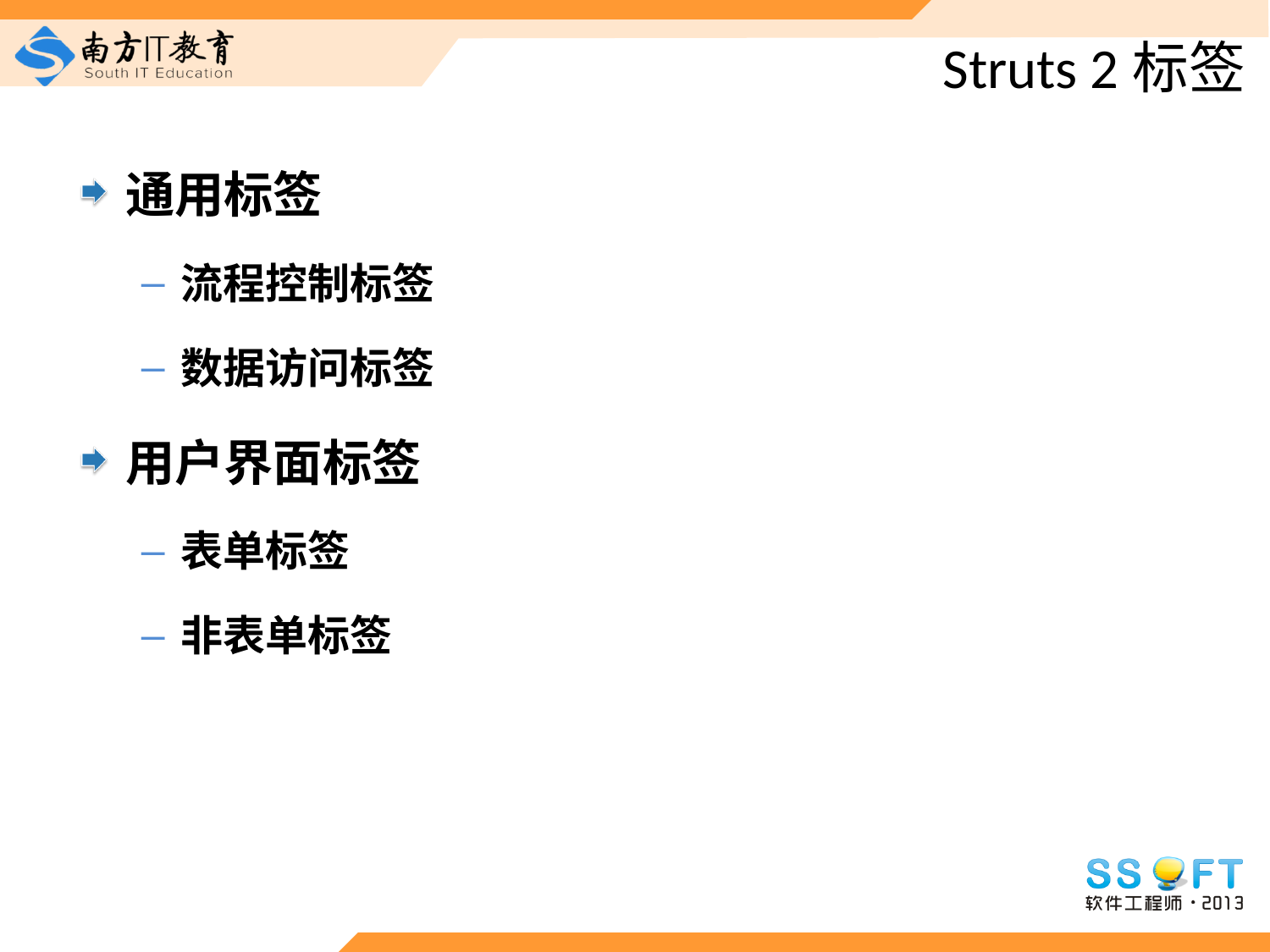

# Struts 2标签
通用标签
流程控制标签
数据访问标签
用户界面标签
表单标签
非表单标签